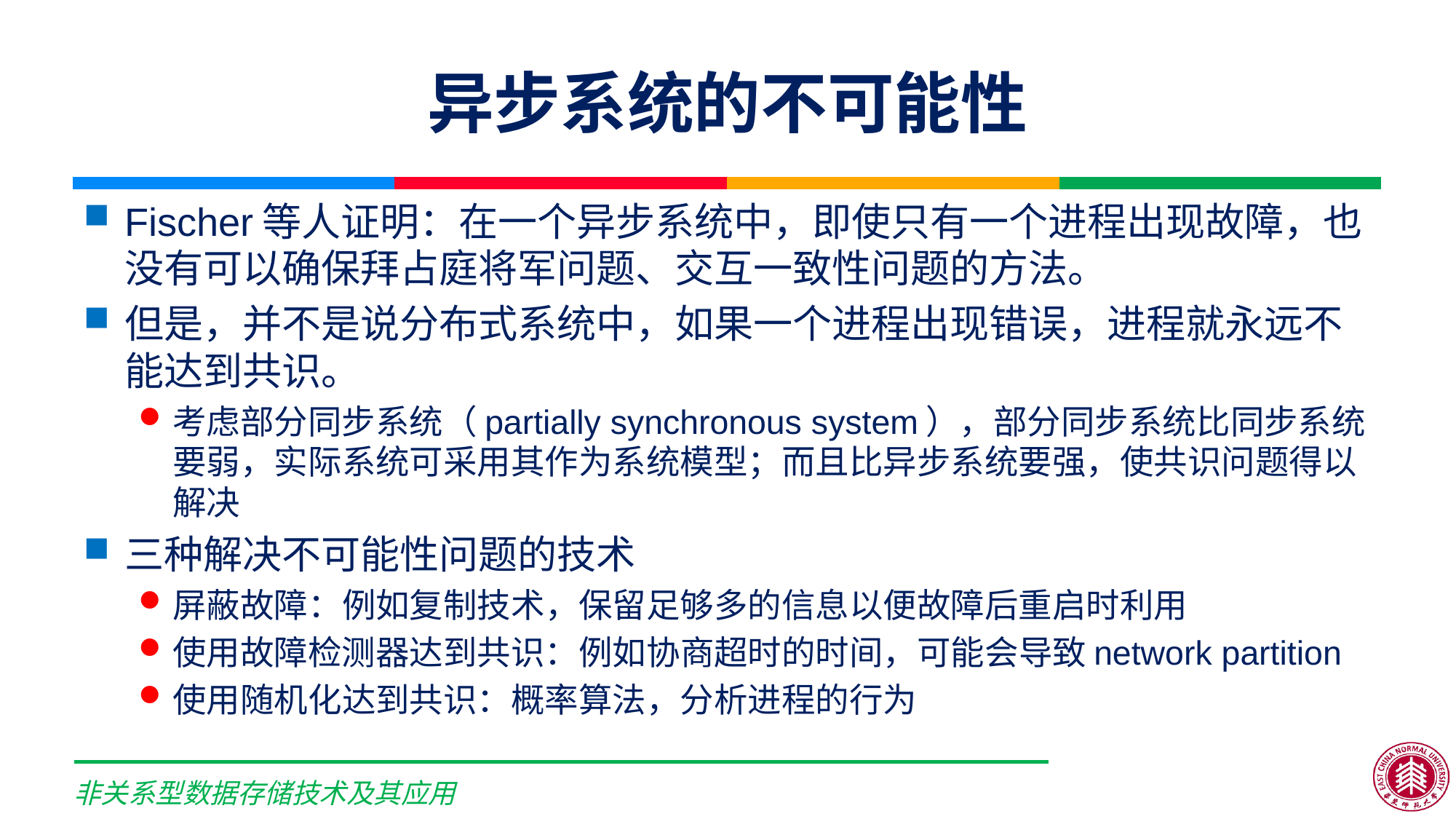

# 异步系统的不可能性
Fischer等人证明：在一个异步系统中，即使只有一个进程出现故障，也没有可以确保拜占庭将军问题、交互一致性问题的方法。
但是，并不是说分布式系统中，如果一个进程出现错误，进程就永远不能达到共识。
考虑部分同步系统（partially synchronous system），部分同步系统比同步系统要弱，实际系统可采用其作为系统模型；而且比异步系统要强，使共识问题得以解决
三种解决不可能性问题的技术
屏蔽故障：例如复制技术，保留足够多的信息以便故障后重启时利用
使用故障检测器达到共识：例如协商超时的时间，可能会导致network partition
使用随机化达到共识：概率算法，分析进程的行为